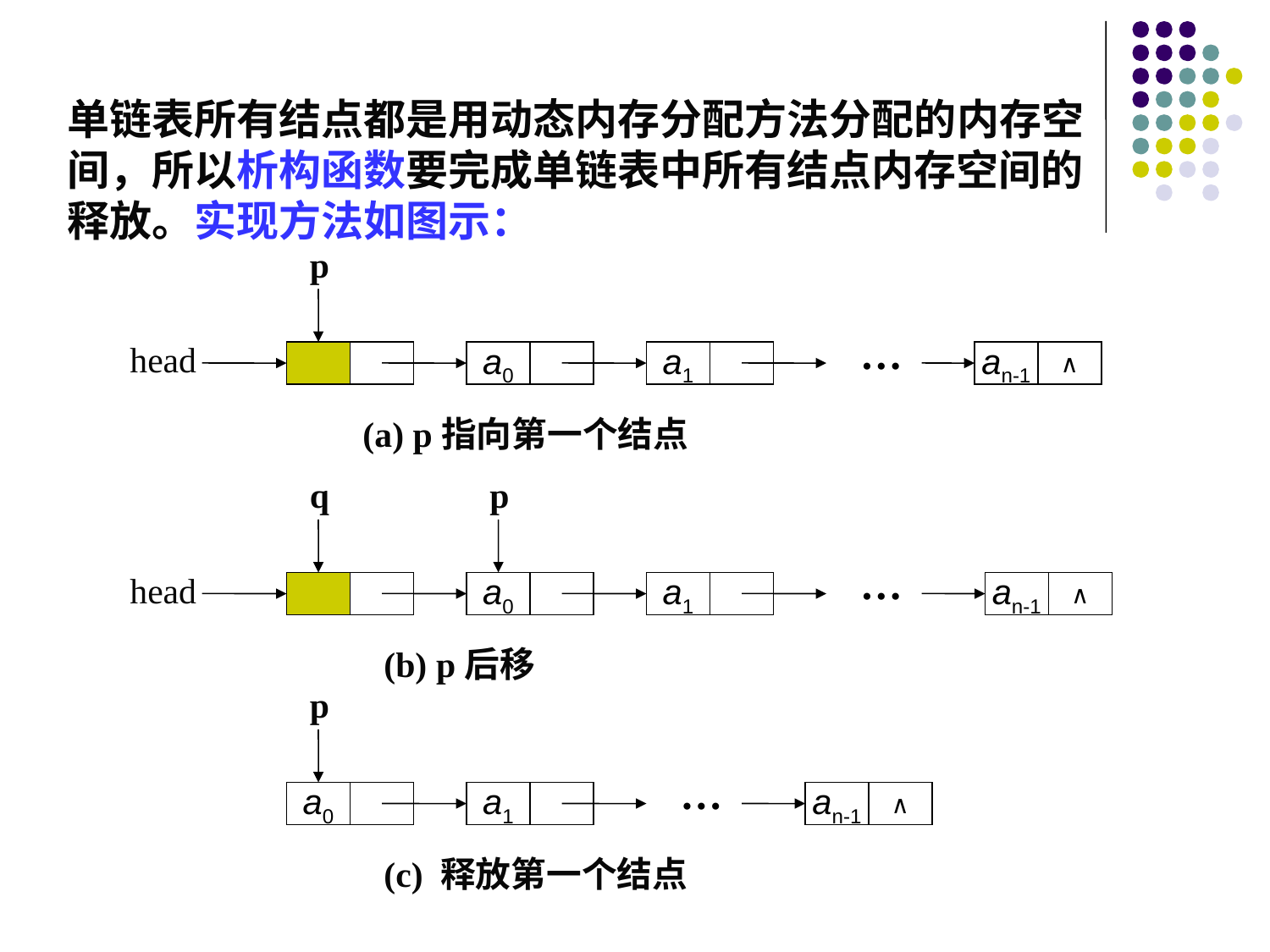

单链表所有结点都是用动态内存分配方法分配的内存空间，所以析构函数要完成单链表中所有结点内存空间的释放。实现方法如图示：
p

…
head

a0

a1

an-1
∧

(a) p指向第一个结点
q
p

…
head

a0

a1

an-1
∧

(b) p后移
p

…
a0

a1

an-1
∧

(c) 释放第一个结点